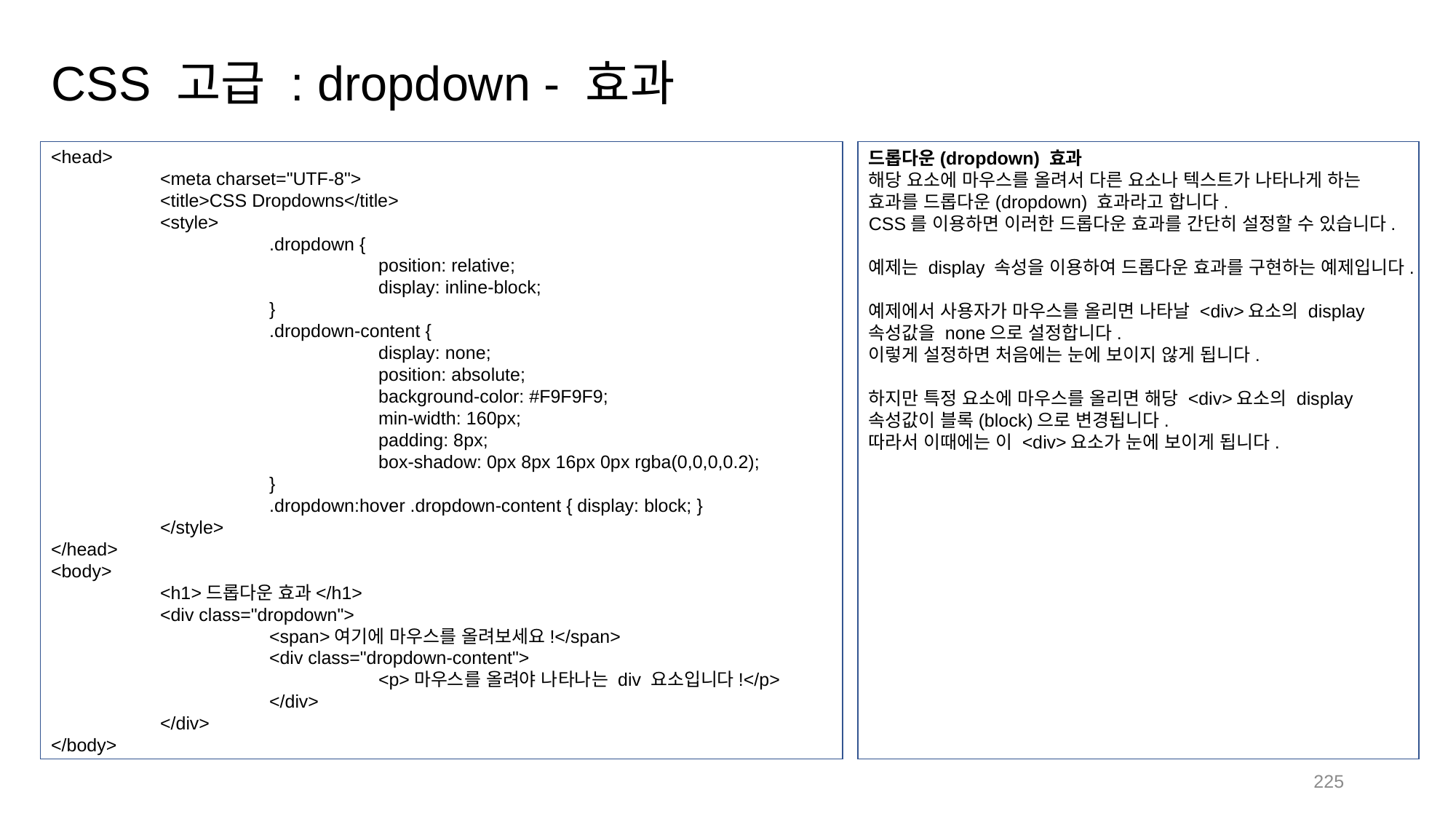

# CSS 고급 : dropdown - 효과
<head>
	<meta charset="UTF-8">
	<title>CSS Dropdowns</title>
	<style>
		.dropdown {
			position: relative;
			display: inline-block;
		}
		.dropdown-content {
			display: none;
			position: absolute;
			background-color: #F9F9F9;
			min-width: 160px;
			padding: 8px;
			box-shadow: 0px 8px 16px 0px rgba(0,0,0,0.2);
		}
		.dropdown:hover .dropdown-content { display: block; }
	</style>
</head>
<body>
	<h1>드롭다운 효과</h1>
	<div class="dropdown">
		<span>여기에 마우스를 올려보세요!</span>
		<div class="dropdown-content">
			<p>마우스를 올려야 나타나는 div 요소입니다!</p>
		</div>
	</div>
</body>
드롭다운(dropdown) 효과
해당 요소에 마우스를 올려서 다른 요소나 텍스트가 나타나게 하는 효과를 드롭다운(dropdown) 효과라고 합니다.
CSS를 이용하면 이러한 드롭다운 효과를 간단히 설정할 수 있습니다.

예제는 display 속성을 이용하여 드롭다운 효과를 구현하는 예제입니다.

예제에서 사용자가 마우스를 올리면 나타날 <div>요소의 display 속성값을 none으로 설정합니다.
이렇게 설정하면 처음에는 눈에 보이지 않게 됩니다.

하지만 특정 요소에 마우스를 올리면 해당 <div>요소의 display 속성값이 블록(block)으로 변경됩니다.
따라서 이때에는 이 <div>요소가 눈에 보이게 됩니다.

225